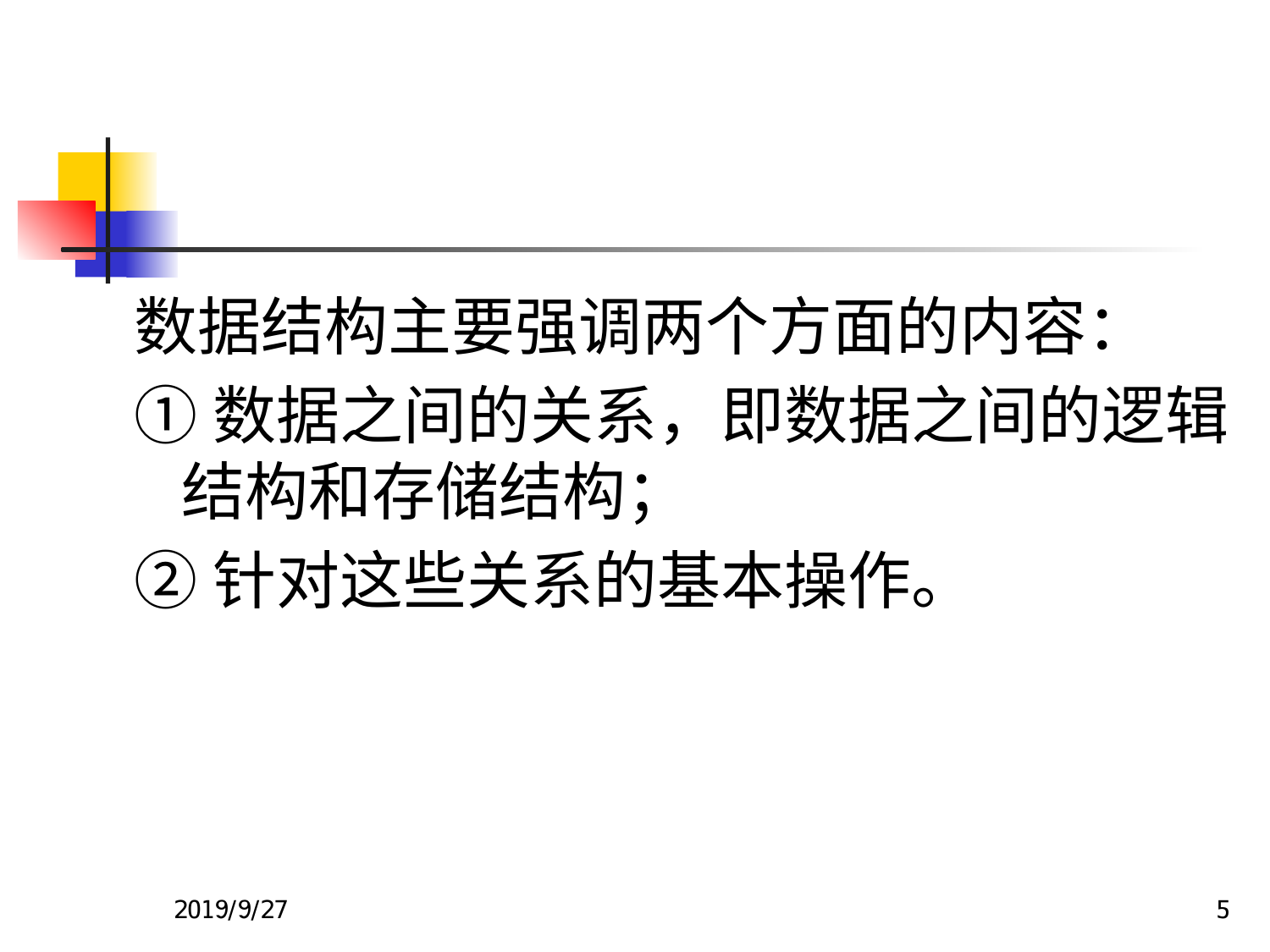

数据结构主要强调两个方面的内容：
①数据之间的关系，即数据之间的逻辑结构和存储结构；
②针对这些关系的基本操作。
2019/9/27
5